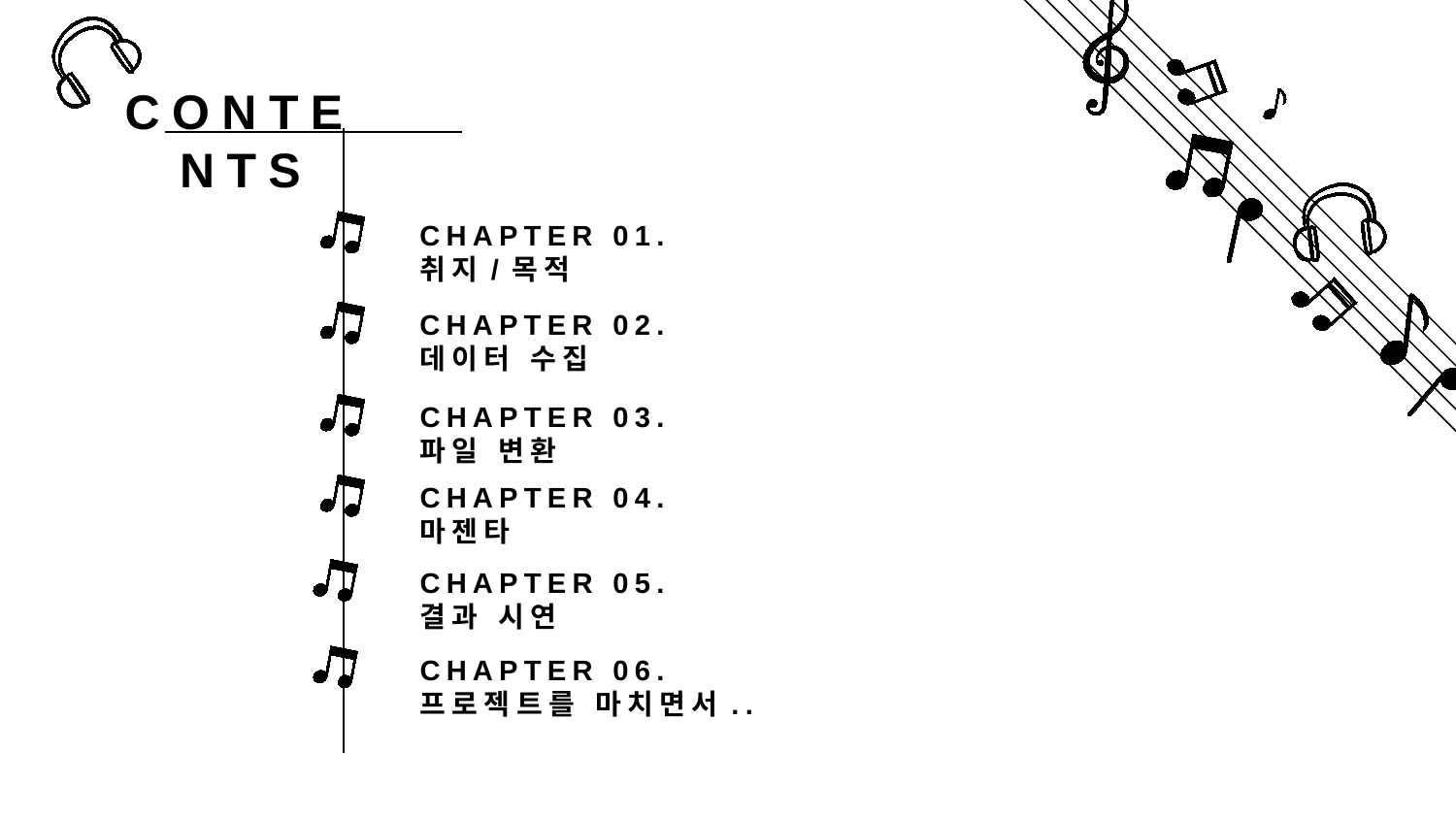

CONTENTS

CHAPTER 01.
취지/목적

CHAPTER 02.
데이터 수집

CHAPTER 03.
파일 변환

CHAPTER 04.
마젠타

CHAPTER 05.
결과 시연

CHAPTER 06.
프로젝트를 마치면서..